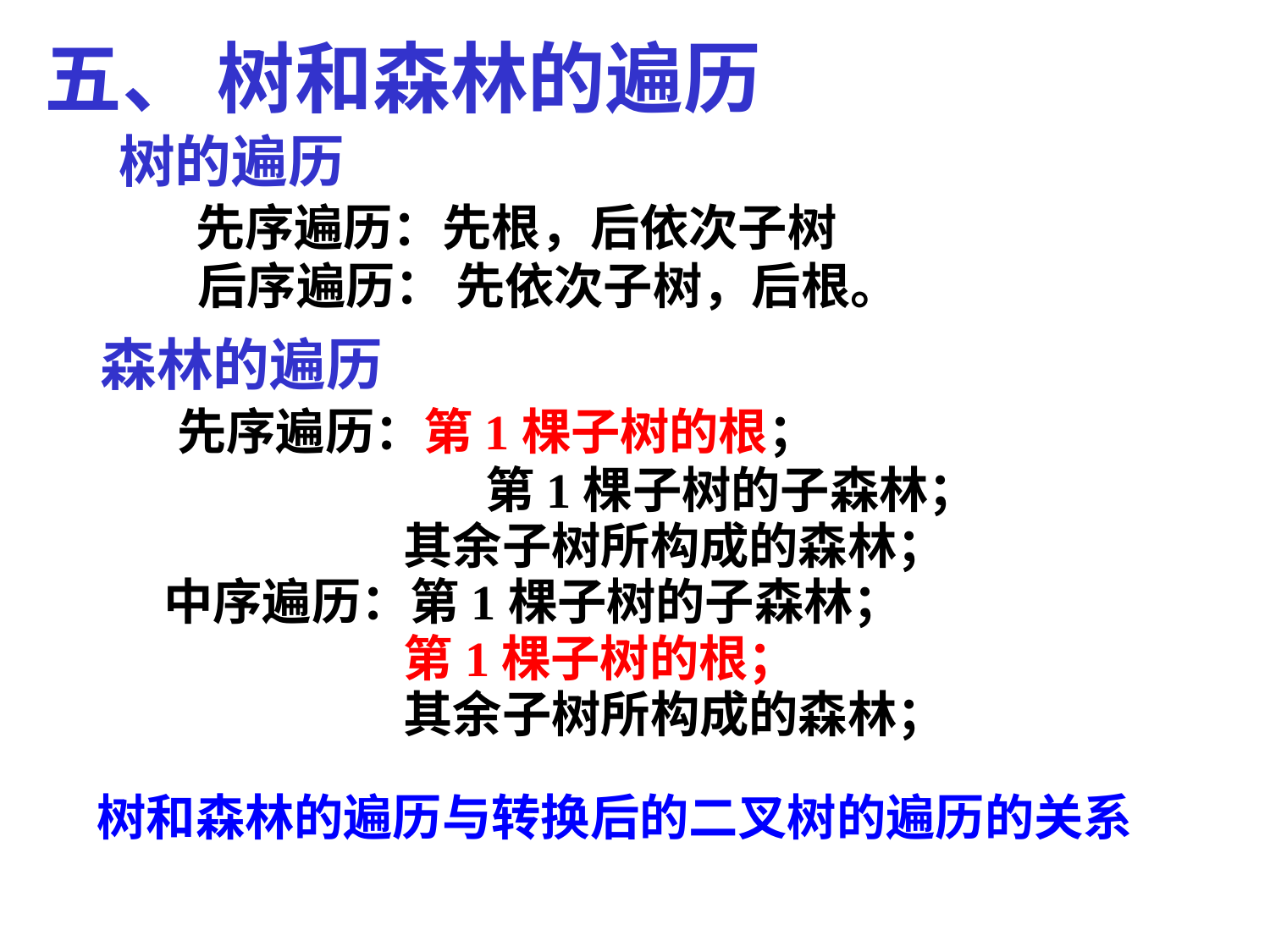

五、 树和森林的遍历
树的遍历
     先序遍历：先根，后依次子树
      后序遍历： 先依次子树，后根。
森林的遍历
     先序遍历：第1棵子树的根；
			     第1棵子树的子森林；
                          其余子树所构成的森林；
	中序遍历：第1棵子树的子森林；
                          第1棵子树的根；
                          其余子树所构成的森林；
树和森林的遍历与转换后的二叉树的遍历的关系